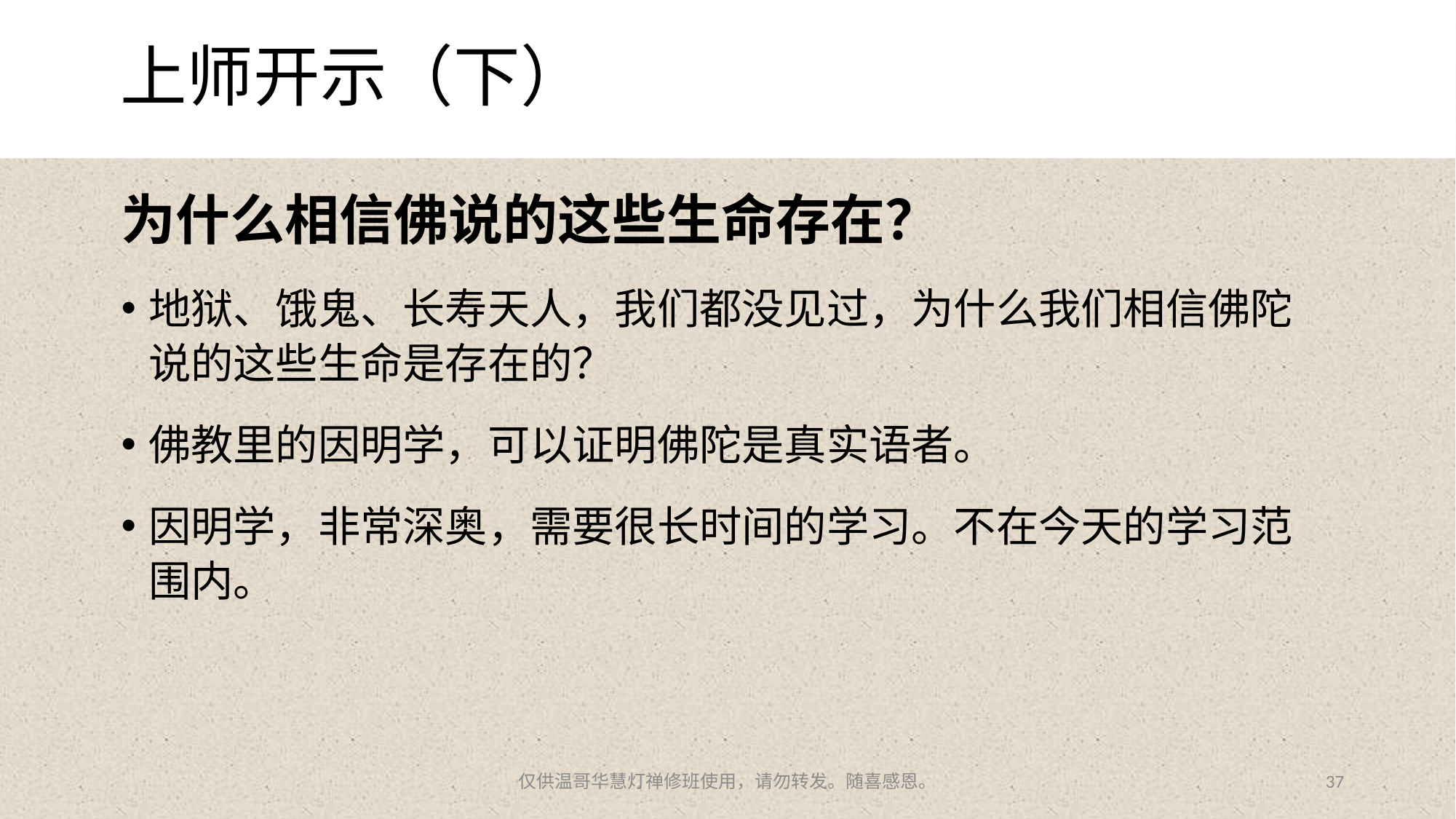

# 上师开示（下）
为什么相信佛说的这些生命存在？
地狱、饿鬼、长寿天人，我们都没见过，为什么我们相信佛陀说的这些生命是存在的？
佛教里的因明学，可以证明佛陀是真实语者。
因明学，非常深奥，需要很长时间的学习。不在今天的学习范围内。
仅供温哥华慧灯禅修班使用，请勿转发。随喜感恩。
37